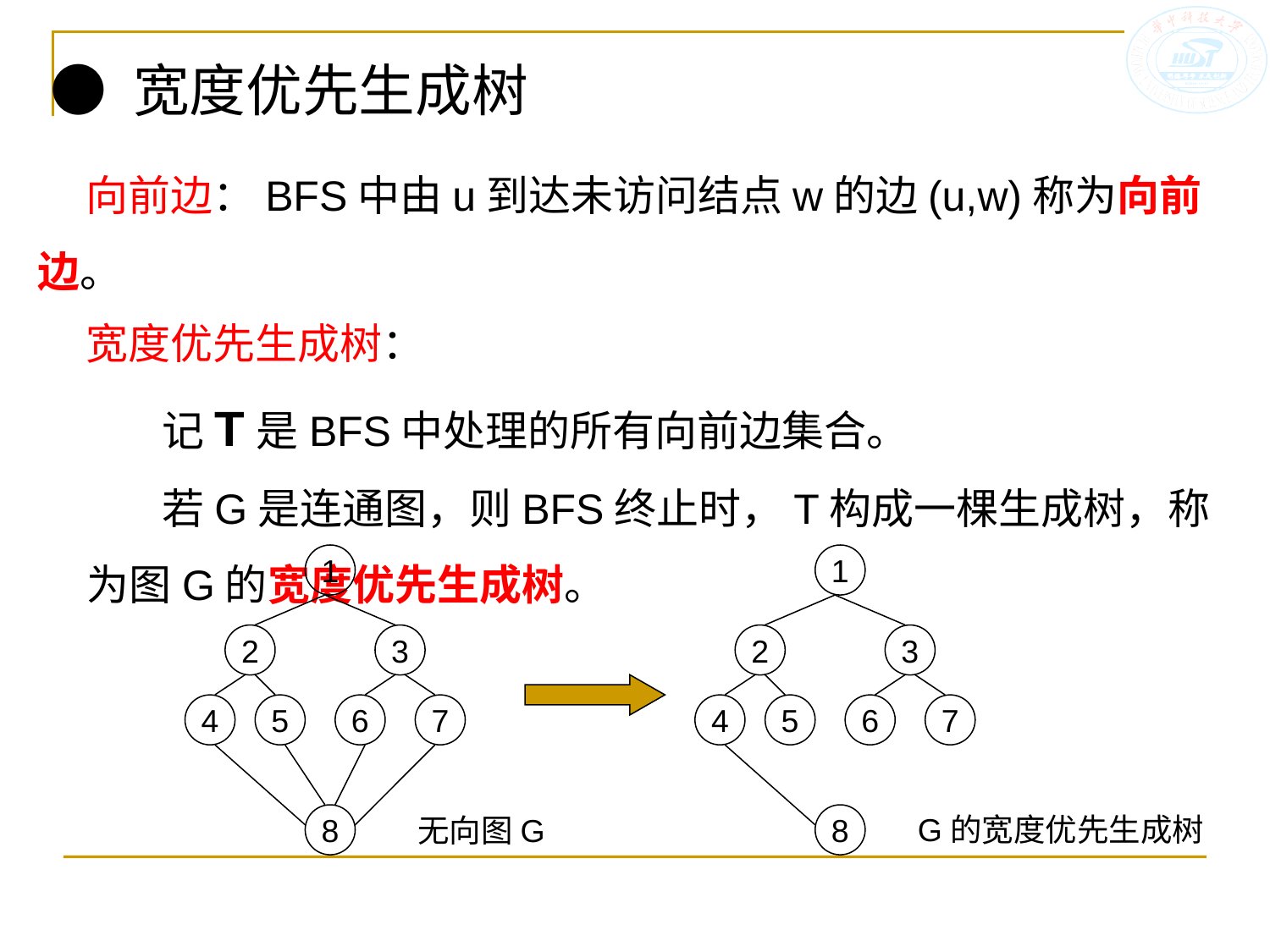

● 宽度优先生成树
    向前边：BFS中由u到达未访问结点w的边(u,w)称为向前边。
    宽度优先生成树：
            记T是BFS中处理的所有向前边集合。
            若G是连通图，则BFS终止时，T构成一棵生成树，称为图G的宽度优先生成树。
1

2
3

4
5
6
7

8
无向图G
1

2
3

4
5
6
7

G的宽度优先生成树
8